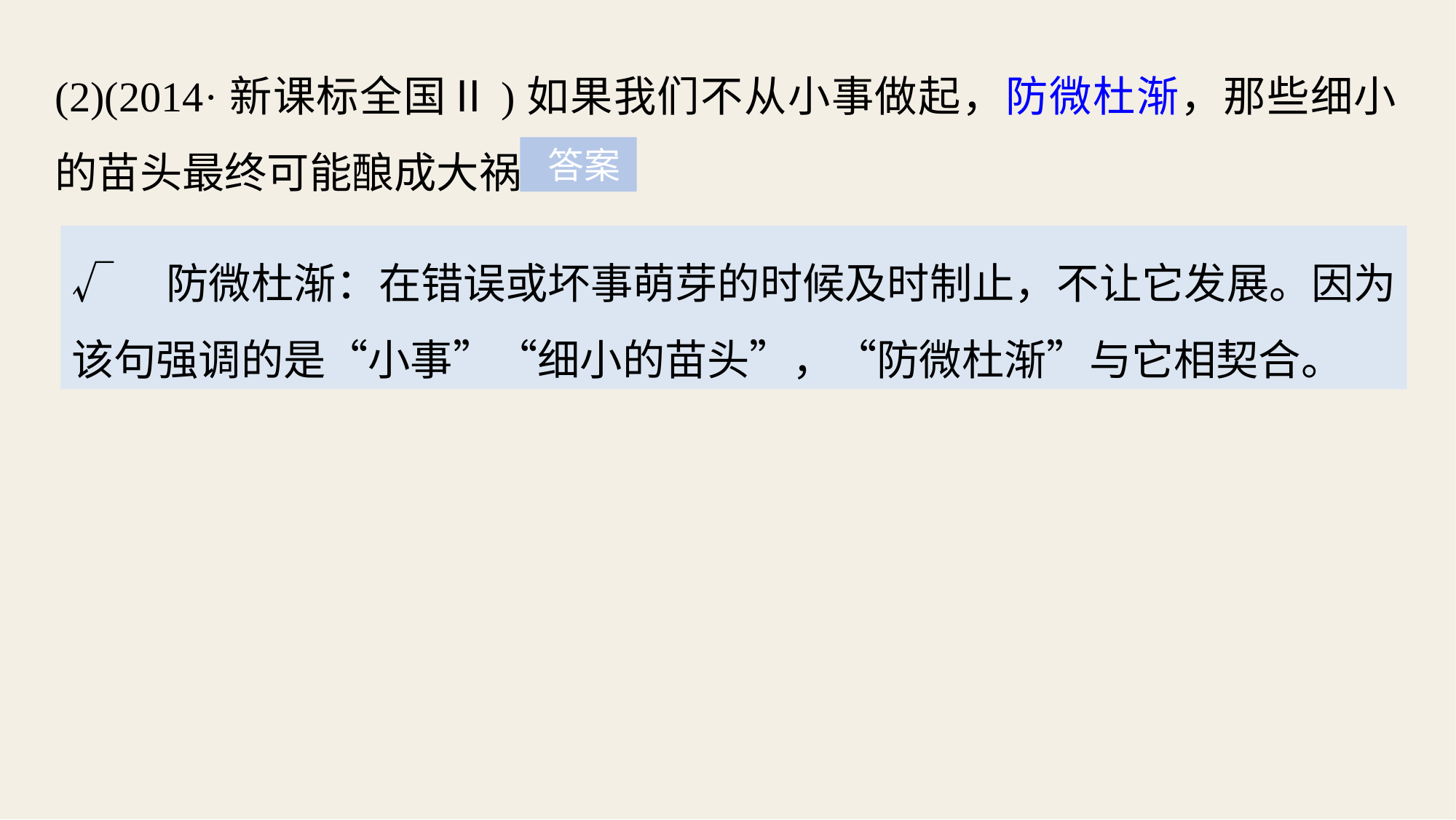

(2)(2014·新课标全国Ⅱ)如果我们不从小事做起，防微杜渐，那些细小的苗头最终可能酿成大祸。
 答案
√　防微杜渐：在错误或坏事萌芽的时候及时制止，不让它发展。因为该句强调的是“小事”“细小的苗头”，“防微杜渐”与它相契合。